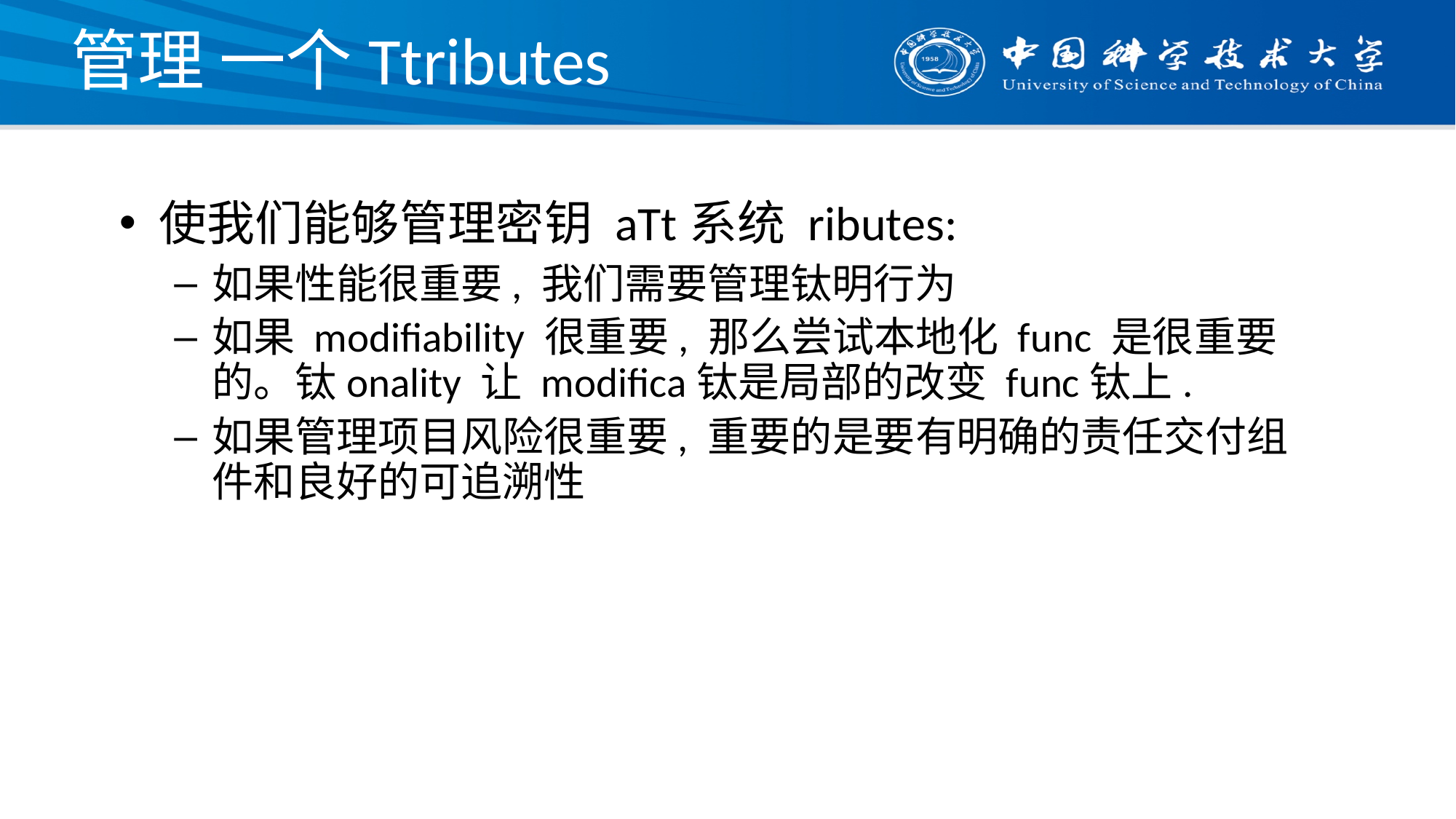

# 管理 一个Ttributes
使我们能够管理密钥 aTt系统 ributes:
如果性能很重要, 我们需要管理钛明行为
如果 modiﬁability 很重要, 那么尝试本地化 func 是很重要的。钛onality 让 modiﬁca钛是局部的改变 func钛上.
如果管理项目风险很重要, 重要的是要有明确的责任交付组件和良好的可追溯性